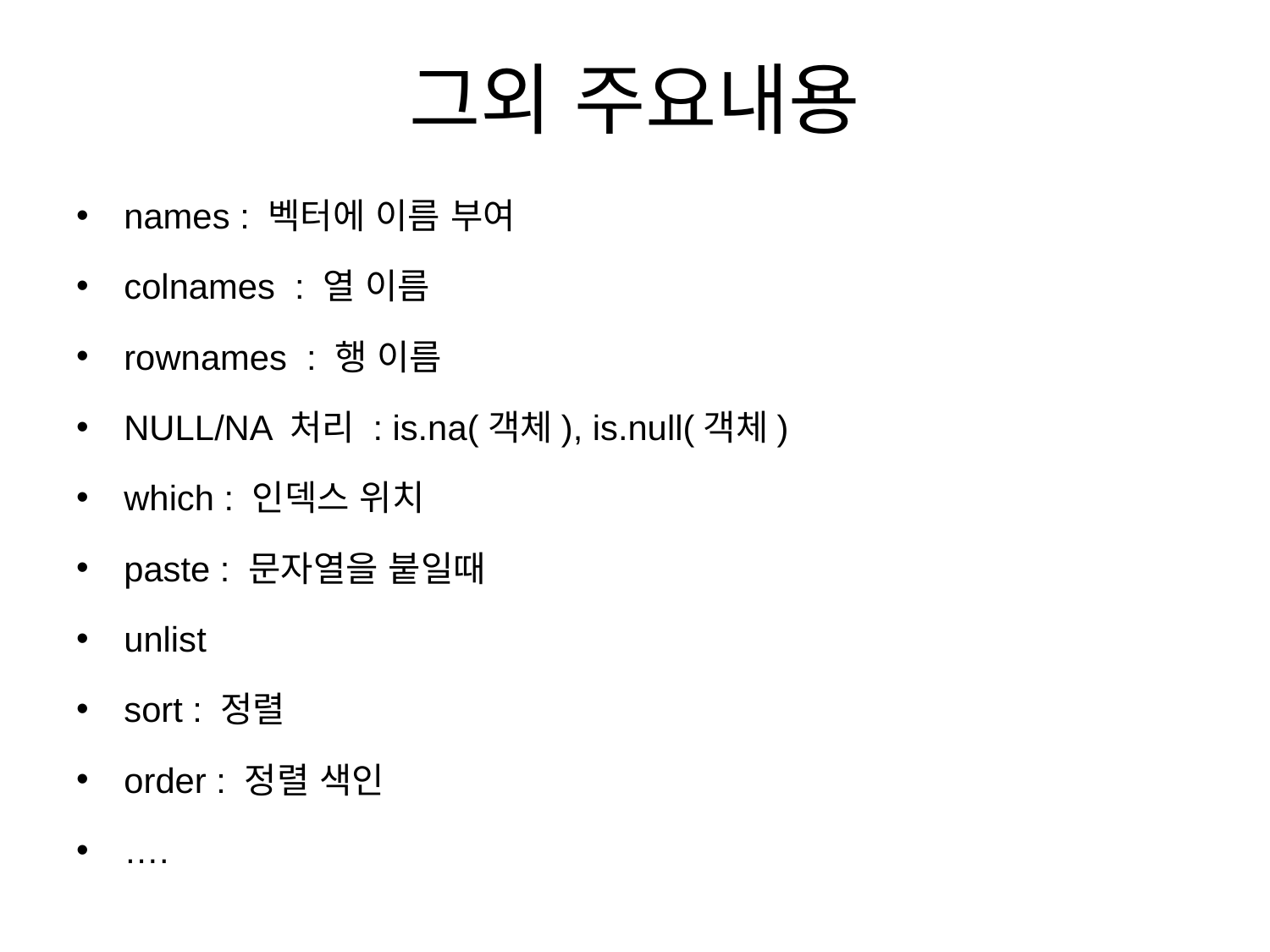

# 그외 주요내용
names : 벡터에 이름 부여
colnames  : 열 이름
rownames  : 행 이름
NULL/NA 처리 : is.na(객체), is.null(객체)
which : 인덱스 위치
paste : 문자열을 붙일때
unlist
sort : 정렬
order : 정렬 색인
….